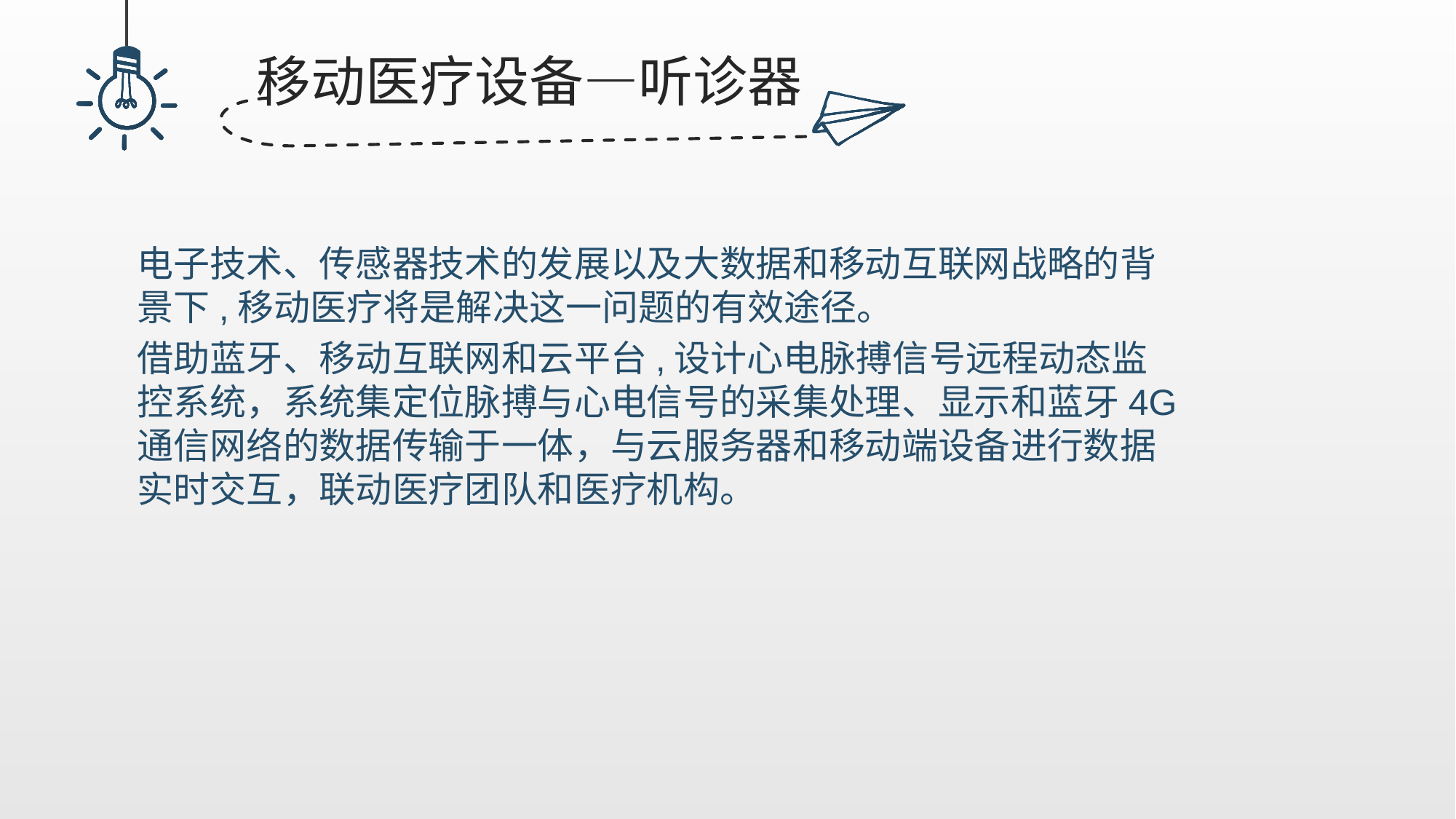

移动医疗设备—听诊器

电子技术、传感器技术的发展以及大数据和移动互联网战略的背景下,移动医疗将是解决这一问题的有效途径。
借助蓝牙、移动互联网和云平台,设计心电脉搏信号远程动态监控系统，系统集定位脉搏与心电信号的采集处理、显示和蓝牙4G通信网络的数据传输于一体，与云服务器和移动端设备进行数据实时交互，联动医疗团队和医疗机构。